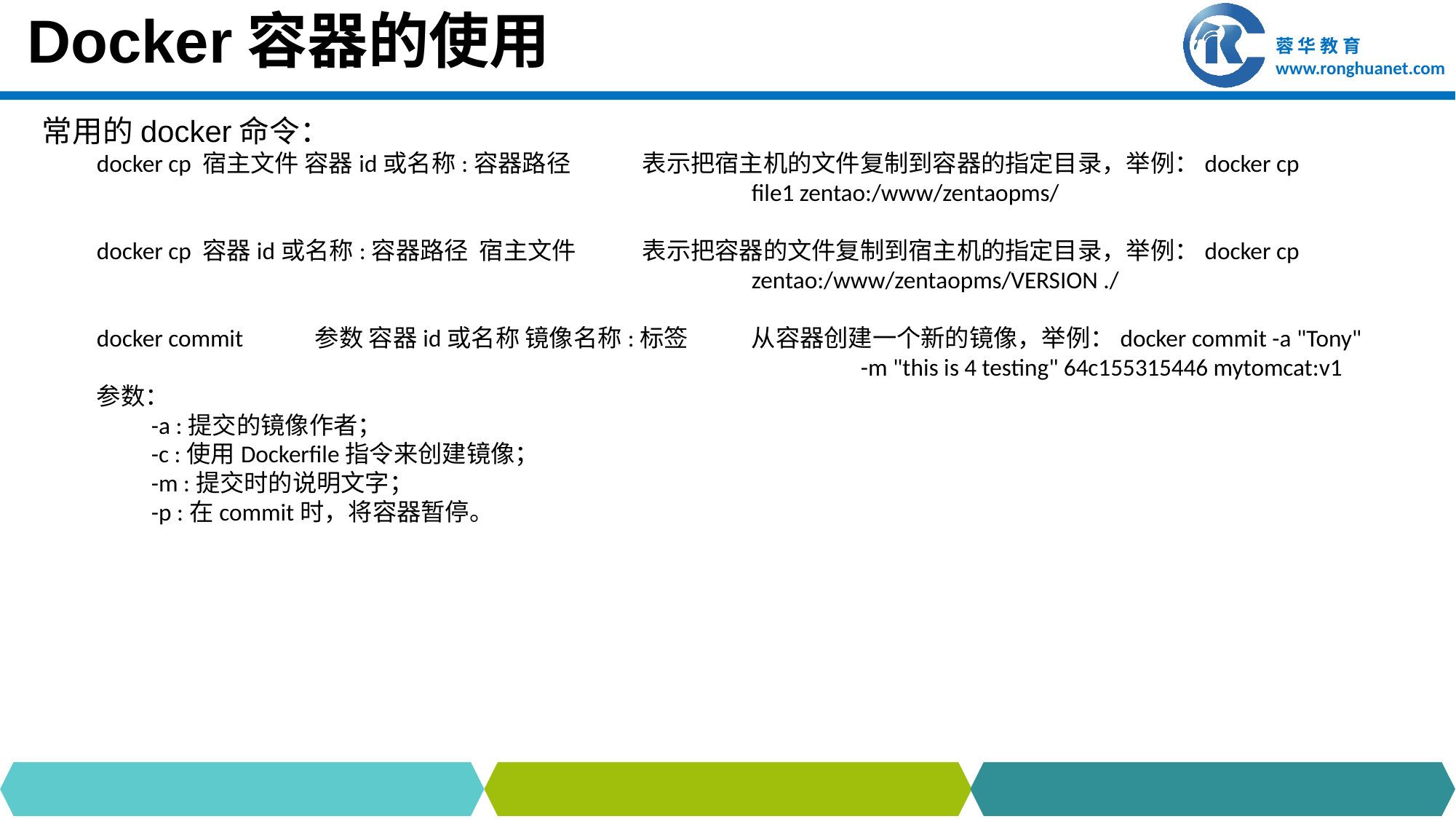

# Docker容器的使用
常用的docker命令：
docker cp 宿主文件 容器id或名称:容器路径 	表示把宿主机的文件复制到容器的指定目录，举例：docker cp 						file1 zentao:/www/zentaopms/

docker cp 容器id或名称:容器路径  宿主文件    	表示把容器的文件复制到宿主机的指定目录，举例：docker cp 						zentao:/www/zentaopms/VERSION ./

docker commit	参数 容器id或名称 镜像名称:标签	从容器创建一个新的镜像，举例：docker commit -a "Tony" 							-m "this is 4 testing" 64c155315446 mytomcat:v1
参数：
-a :提交的镜像作者；
-c :使用Dockerfile指令来创建镜像；
-m :提交时的说明文字；
-p :在commit时，将容器暂停。